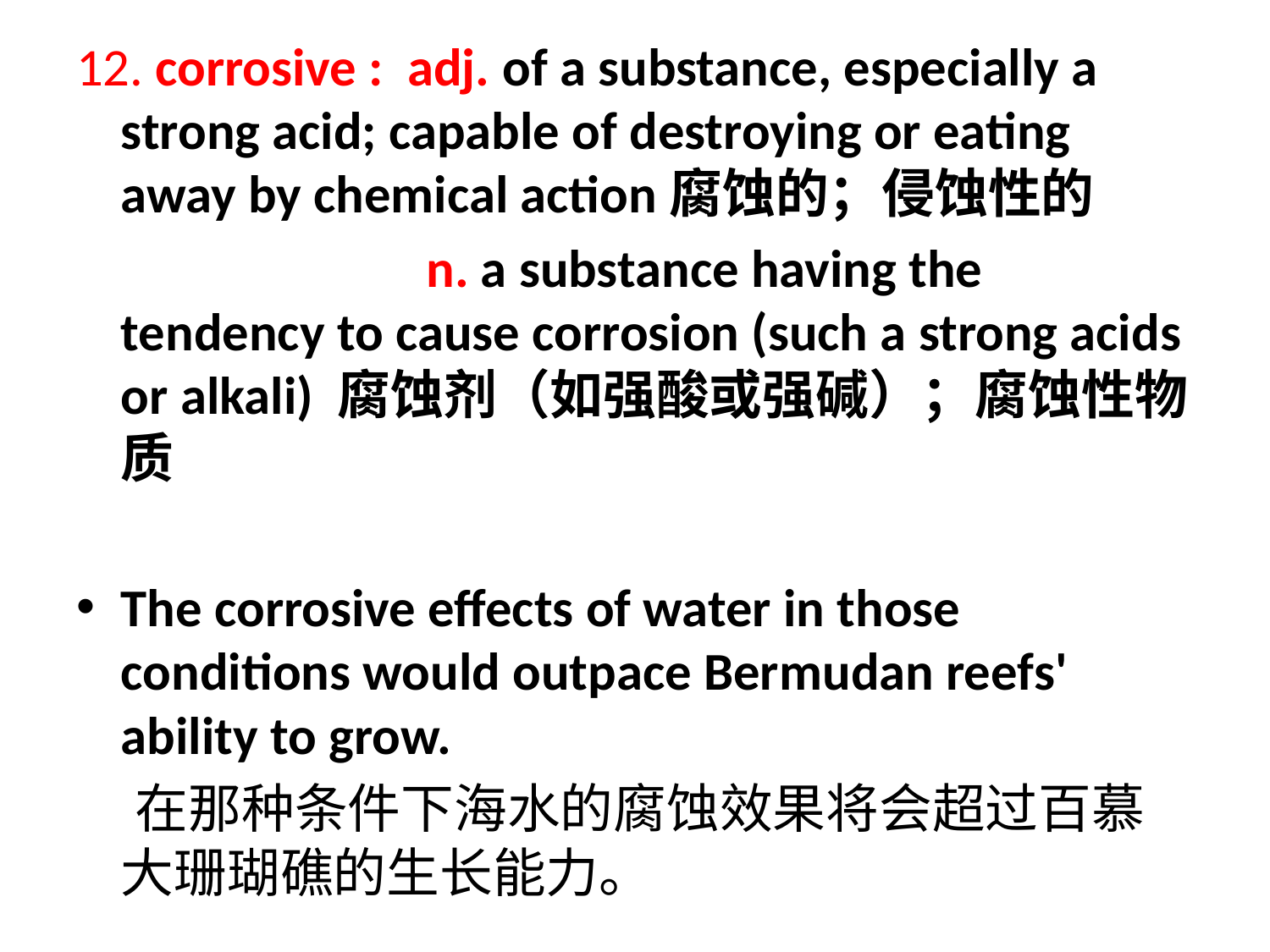

12. corrosive :  adj. of a substance, especially a strong acid; capable of destroying or eating away by chemical action腐蚀的；侵蚀性的
                             n. a substance having the tendency to cause corrosion (such a strong acids or alkali) 腐蚀剂（如强酸或强碱）；腐蚀性物质

The corrosive effects of water in those conditions would outpace Bermudan reefs' ability to grow.
    在那种条件下海水的腐蚀效果将会超过百慕大珊瑚礁的生长能力。
#